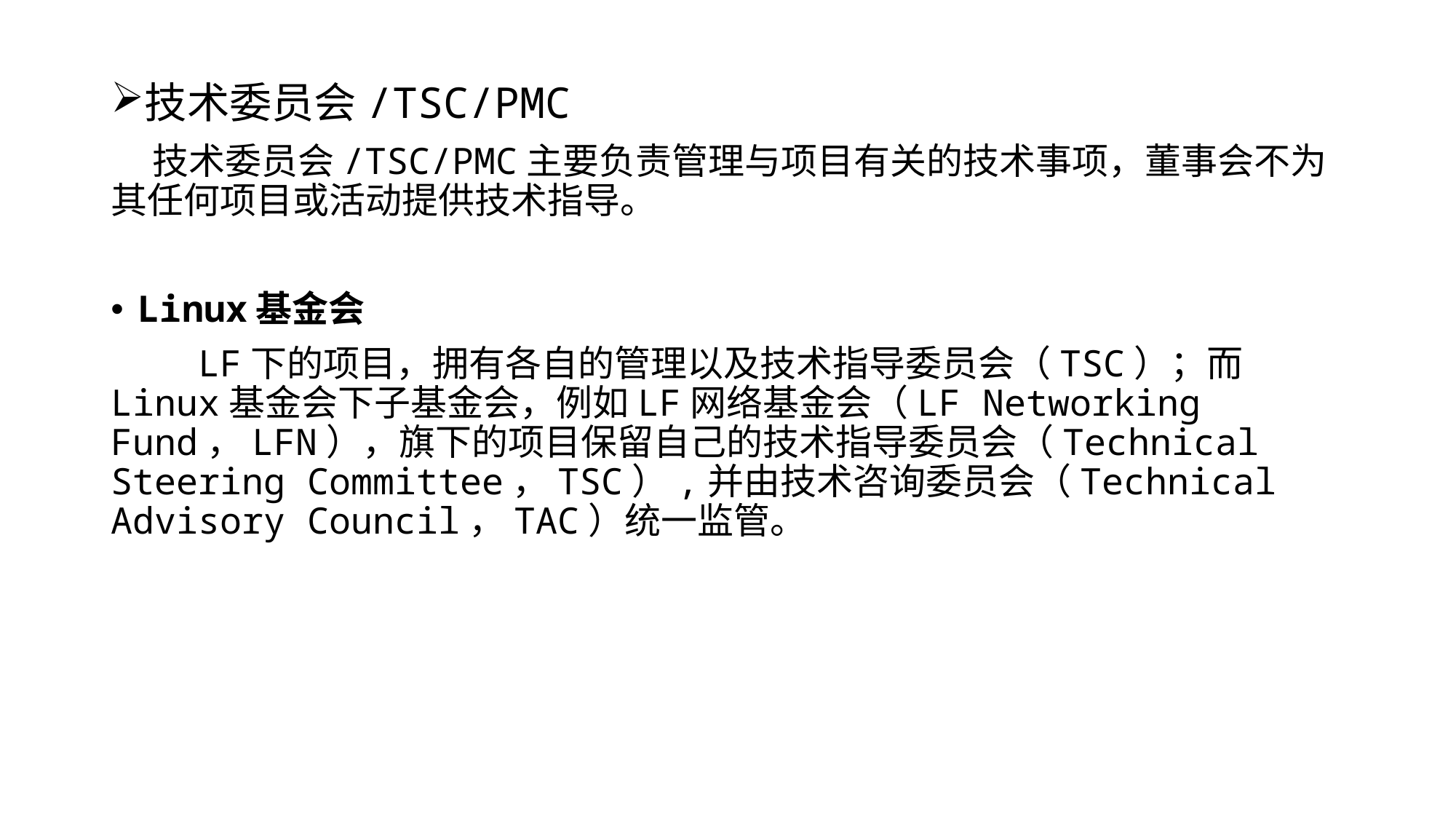

技术委员会/TSC/PMC
    技术委员会/TSC/PMC主要负责管理与项目有关的技术事项，董事会不为其任何项目或活动提供技术指导。

Linux基金会
    LF下的项目，拥有各自的管理以及技术指导委员会（TSC）；而Linux基金会下子基金会，例如LF网络基金会（LF Networking Fund，LFN），旗下的项目保留自己的技术指导委员会（Technical Steering Committee，TSC）,并由技术咨询委员会（Technical Advisory Council，TAC）统一监管。